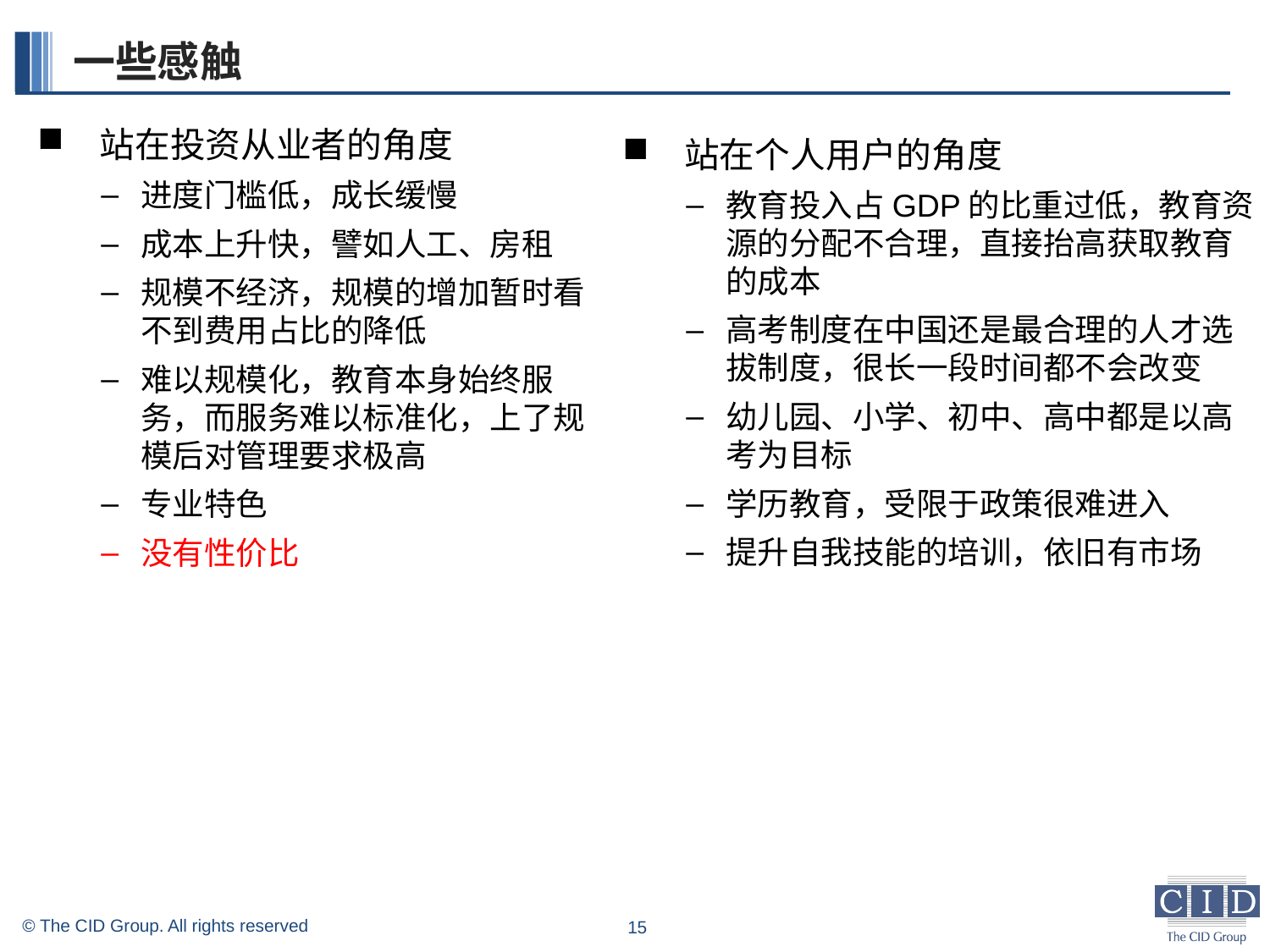

# 一些感触
站在投资从业者的角度
进度门槛低，成长缓慢
成本上升快，譬如人工、房租
规模不经济，规模的增加暂时看不到费用占比的降低
难以规模化，教育本身始终服务，而服务难以标准化，上了规模后对管理要求极高
专业特色
没有性价比

站在个人用户的角度
教育投入占GDP的比重过低，教育资源的分配不合理，直接抬高获取教育的成本
高考制度在中国还是最合理的人才选拔制度，很长一段时间都不会改变
幼儿园、小学、初中、高中都是以高考为目标
学历教育，受限于政策很难进入
提升自我技能的培训，依旧有市场